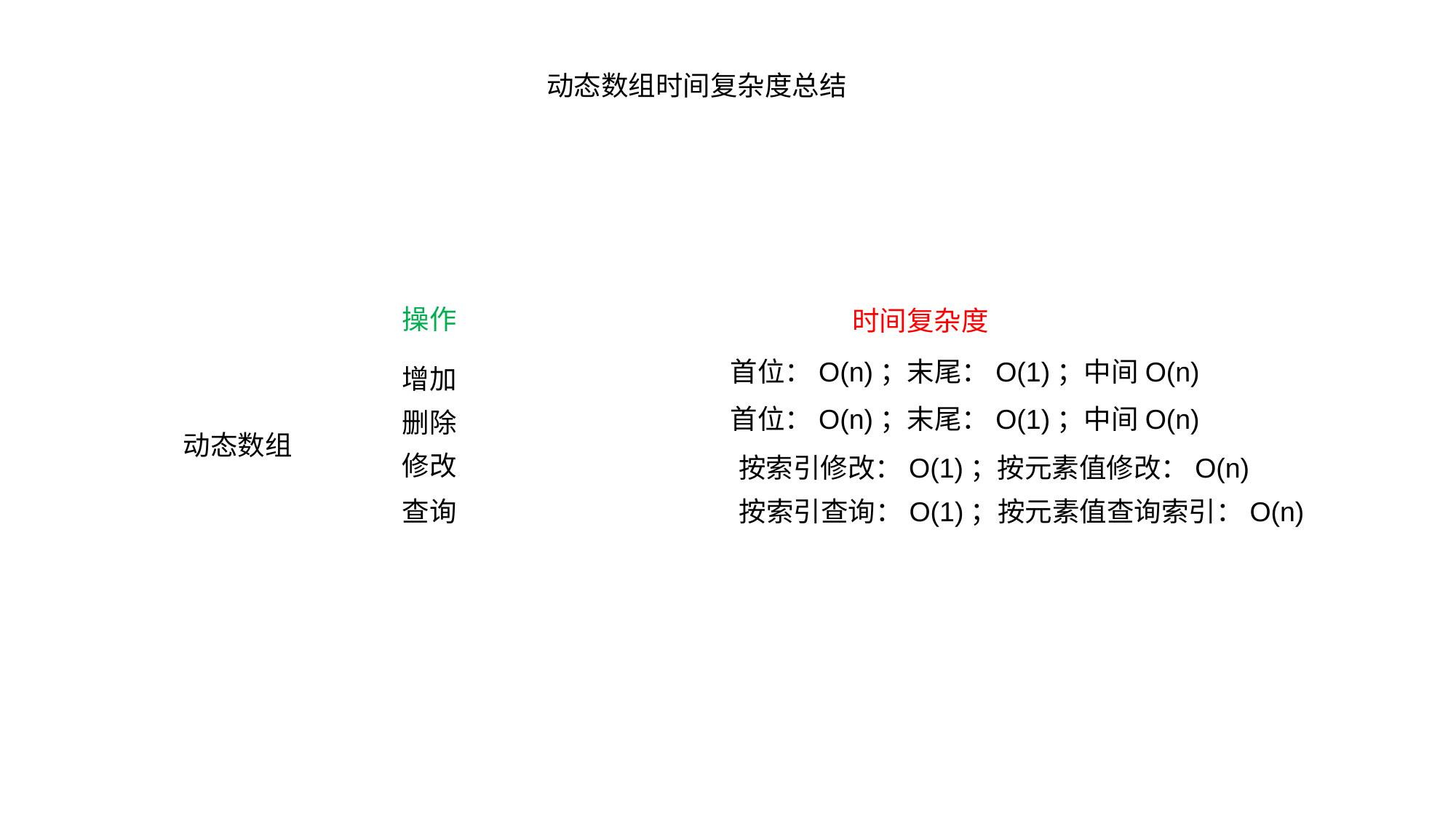

动态数组时间复杂度总结
操作
时间复杂度
首位：O(n)；末尾：O(1)；中间O(n)
增加
首位：O(n)；末尾：O(1)；中间O(n)
删除
动态数组
修改
按索引修改：O(1)；按元素值修改：O(n)
按索引查询：O(1)；按元素值查询索引：O(n)
查询